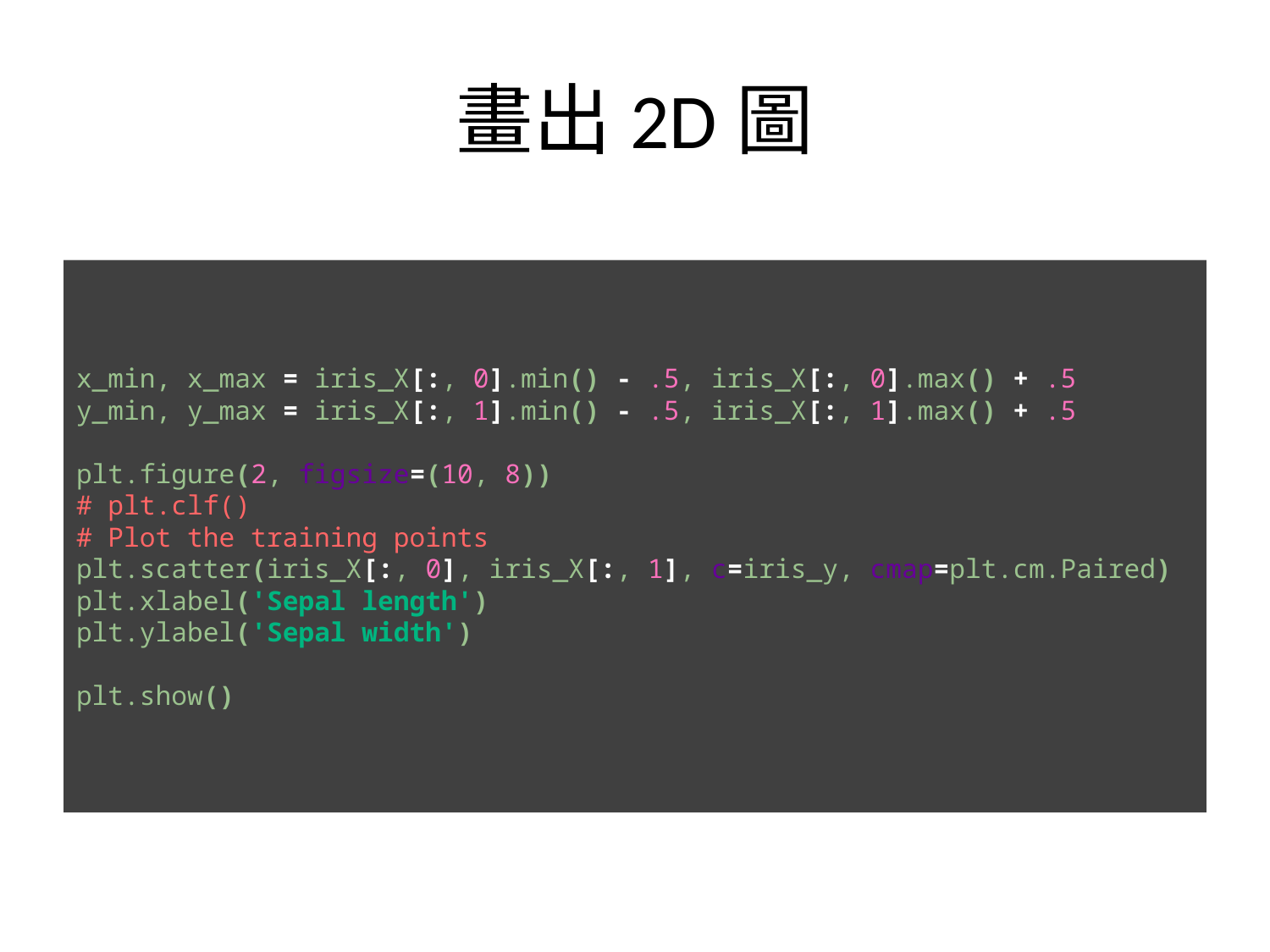

# 畫出2D圖
x_min, x_max = iris_X[:, 0].min() - .5, iris_X[:, 0].max() + .5
y_min, y_max = iris_X[:, 1].min() - .5, iris_X[:, 1].max() + .5
plt.figure(2, figsize=(10, 8))
# plt.clf()
# Plot the training points
plt.scatter(iris_X[:, 0], iris_X[:, 1], c=iris_y, cmap=plt.cm.Paired)
plt.xlabel('Sepal length')
plt.ylabel('Sepal width')
plt.show()